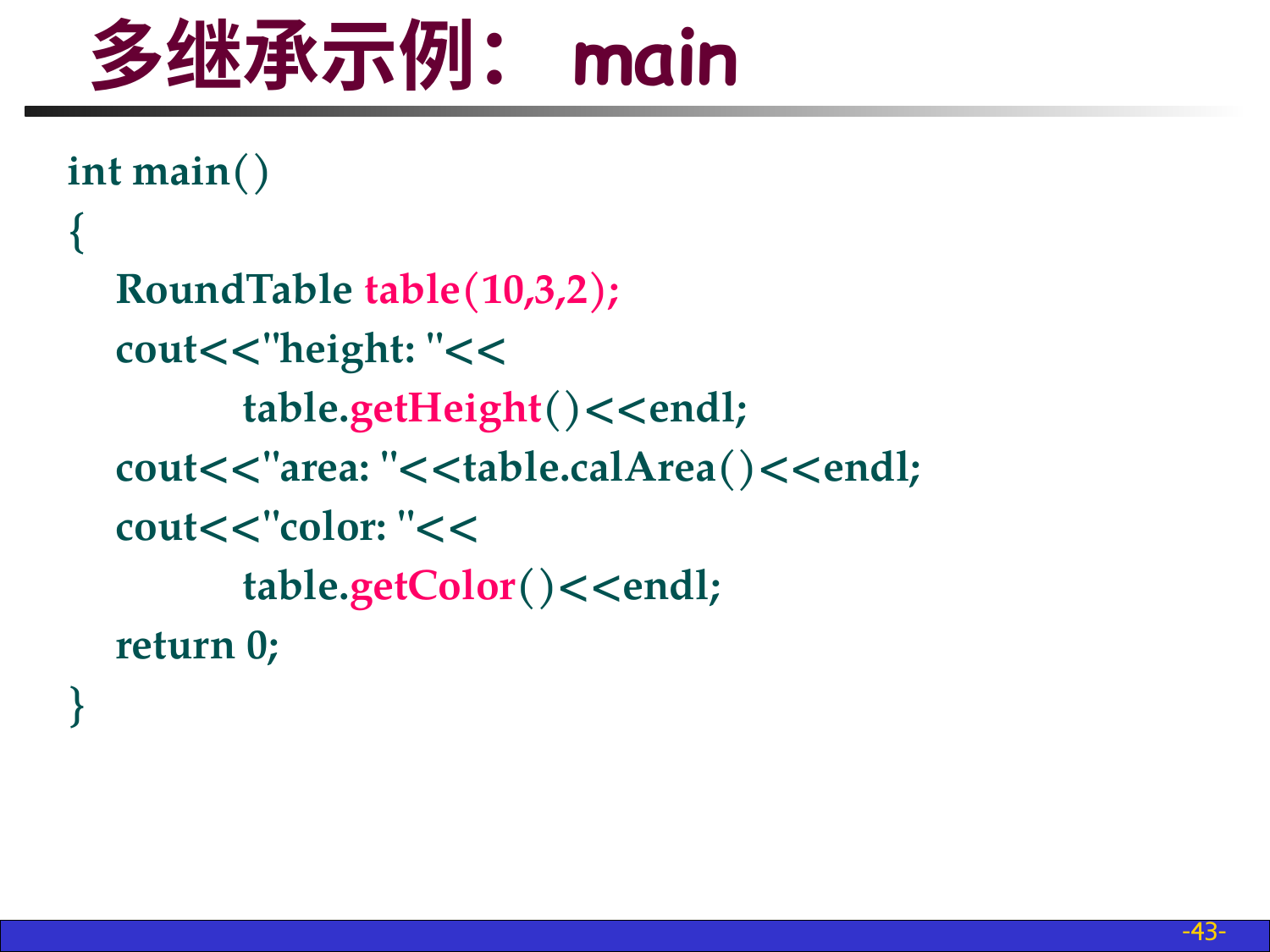

# 多继承示例：main
int main()
{
	RoundTable table(10,3,2);
	cout<<"height: "<<
		table.getHeight()<<endl;
	cout<<"area: "<<table.calArea()<<endl;
	cout<<"color: "<<
		table.getColor()<<endl;
	return 0;
}
-43-